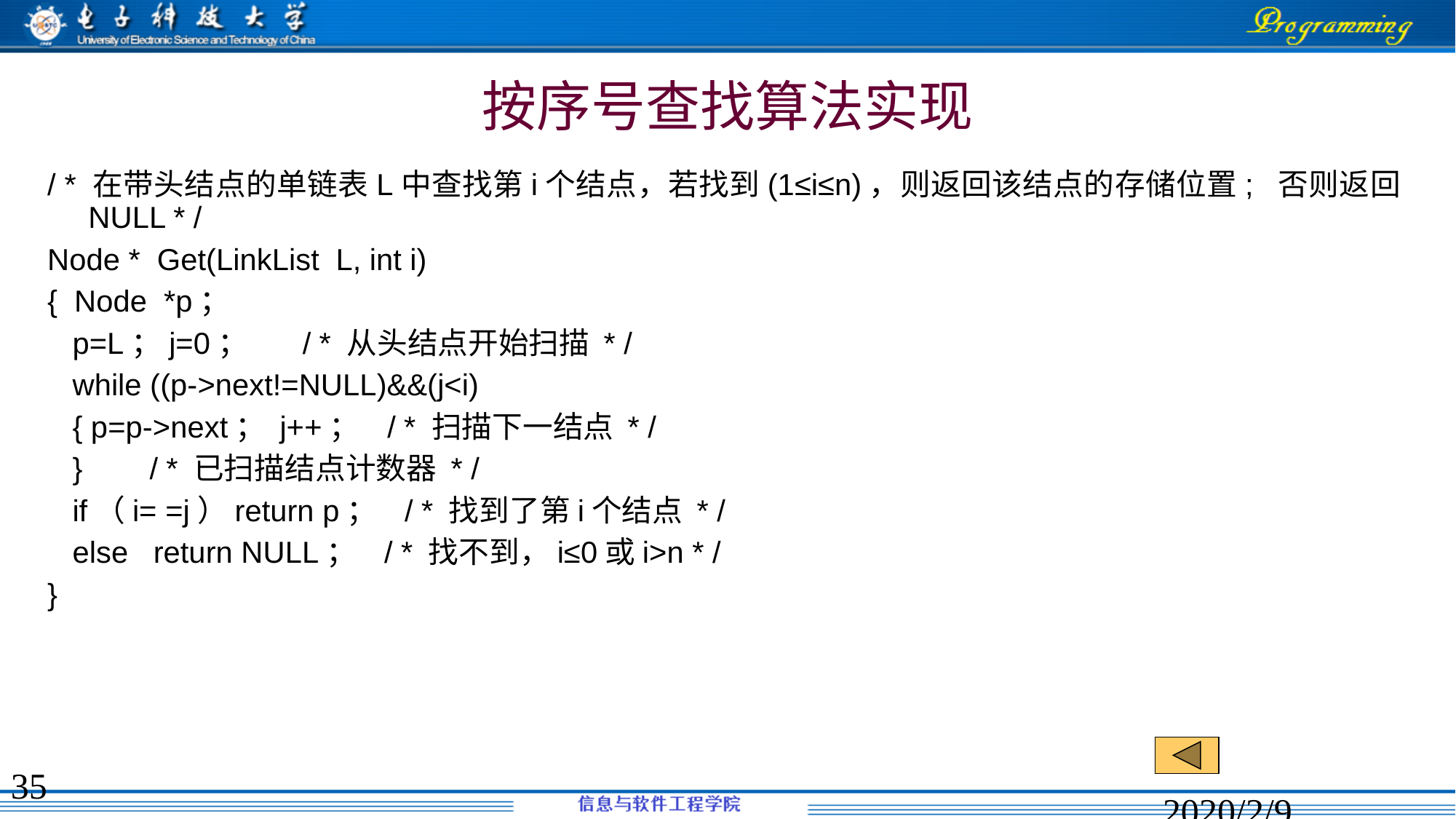

# 按序号查找算法实现
/ * 在带头结点的单链表L中查找第i个结点，若找到(1≤i≤n)，则返回该结点的存储位置;  否则返回NULL * /
Node *  Get(LinkList  L, int i)
{  Node  *p；
   p=L；j=0；       / * 从头结点开始扫描 * /
   while ((p->next!=NULL)&&(j<i)
   { p=p->next； j++；   / * 扫描下一结点 * /
   }        / * 已扫描结点计数器 * /
   if（i= =j）return p；   / * 找到了第i个结点 * /
   else   return NULL；   / * 找不到，i≤0或i>n * /
}

35
2020/2/9